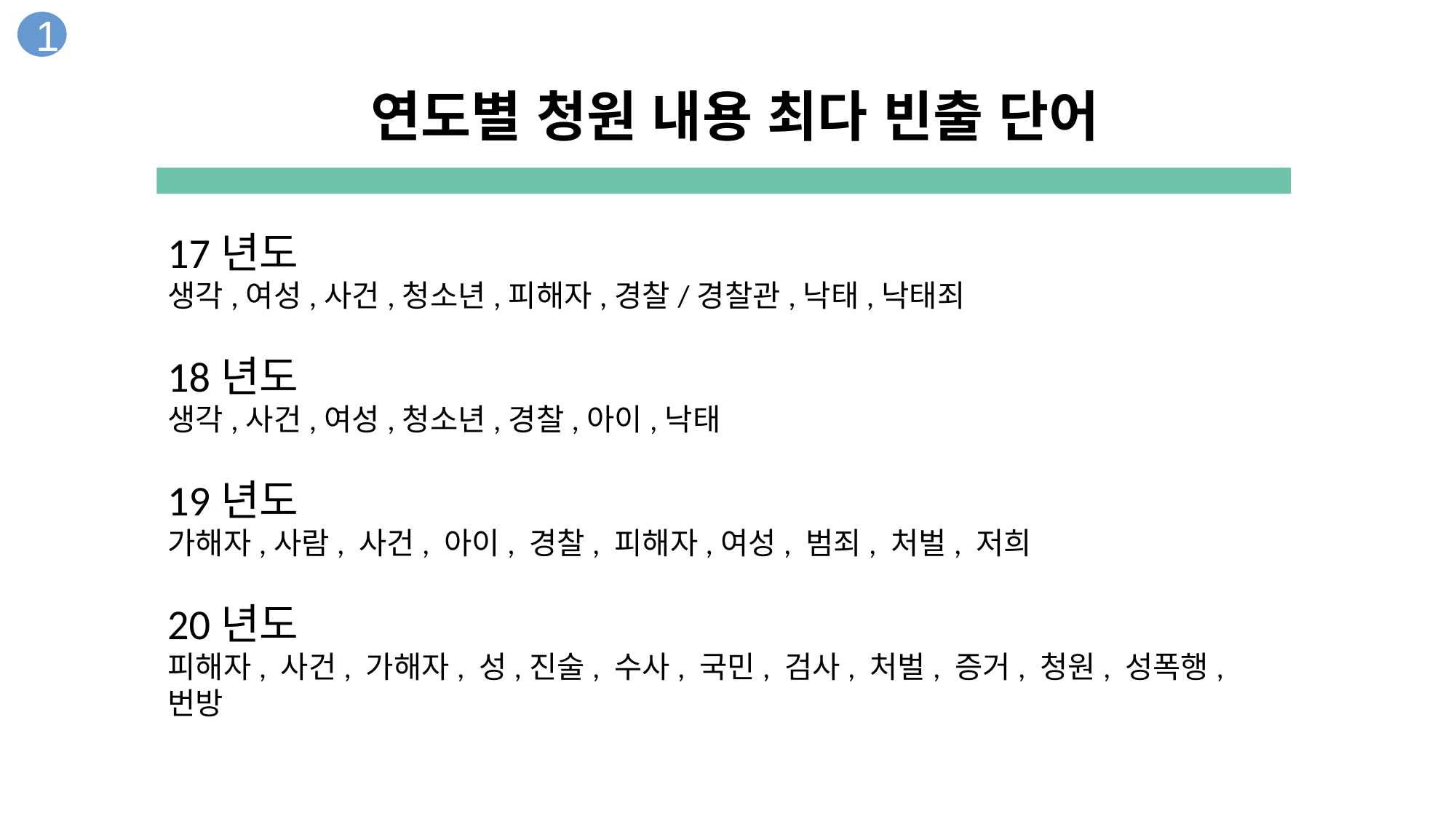

1
연도별 청원 내용 최다 빈출 단어

17년도
생각,여성,사건,청소년,피해자,경찰/경찰관,낙태,낙태죄
18년도
생각,사건,여성,청소년,경찰,아이,낙태
19년도
가해자,사람, 사건, 아이, 경찰, 피해자,여성, 범죄, 처벌, 저희
20년도
피해자, 사건, 가해자, 성,진술, 수사, 국민, 검사, 처벌, 증거, 청원, 성폭행, 번방